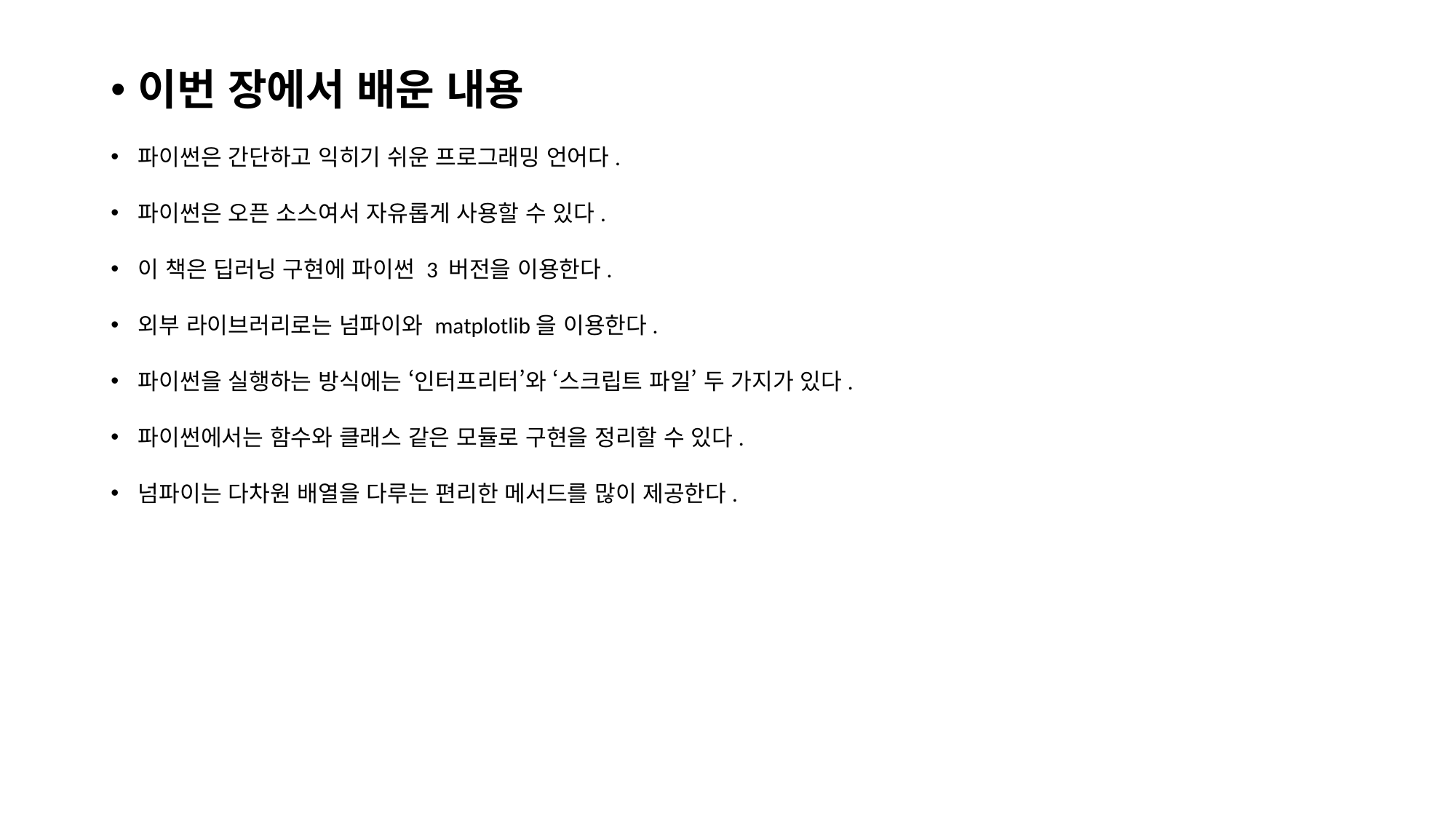

이번 장에서 배운 내용
파이썬은 간단하고 익히기 쉬운 프로그래밍 언어다.
파이썬은 오픈 소스여서 자유롭게 사용할 수 있다.
이 책은 딥러닝 구현에 파이썬 3 버전을 이용한다.
외부 라이브러리로는 넘파이와 matplotlib을 이용한다.
파이썬을 실행하는 방식에는 ‘인터프리터’와 ‘스크립트 파일’ 두 가지가 있다.
파이썬에서는 함수와 클래스 같은 모듈로 구현을 정리할 수 있다.
넘파이는 다차원 배열을 다루는 편리한 메서드를 많이 제공한다.